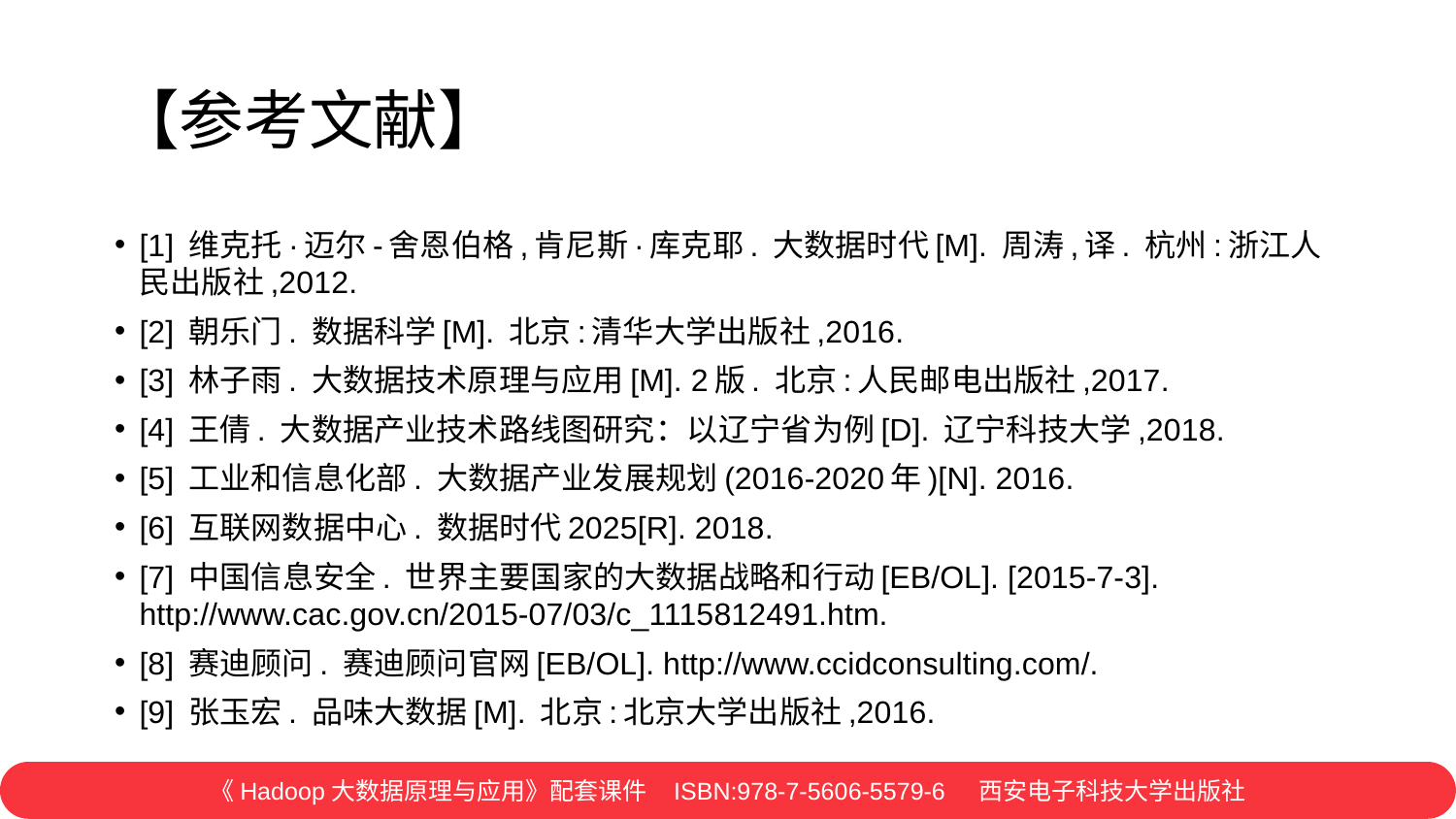

# 【参考文献】
[1] 维克托·迈尔-舍恩伯格,肯尼斯·库克耶. 大数据时代[M]. 周涛,译. 杭州:浙江人民出版社,2012.
[2] 朝乐门. 数据科学[M]. 北京:清华大学出版社,2016.
[3] 林子雨. 大数据技术原理与应用[M]. 2版. 北京:人民邮电出版社,2017.
[4] 王倩. 大数据产业技术路线图研究：以辽宁省为例[D]. 辽宁科技大学,2018.
[5] 工业和信息化部. 大数据产业发展规划(2016-2020年)[N]. 2016.
[6] 互联网数据中心. 数据时代2025[R]. 2018.
[7] 中国信息安全. 世界主要国家的大数据战略和行动[EB/OL]. [2015-7-3]. http://www.cac.gov.cn/2015-07/03/c_1115812491.htm.
[8] 赛迪顾问. 赛迪顾问官网[EB/OL]. http://www.ccidconsulting.com/.
[9] 张玉宏. 品味大数据[M]. 北京:北京大学出版社,2016.